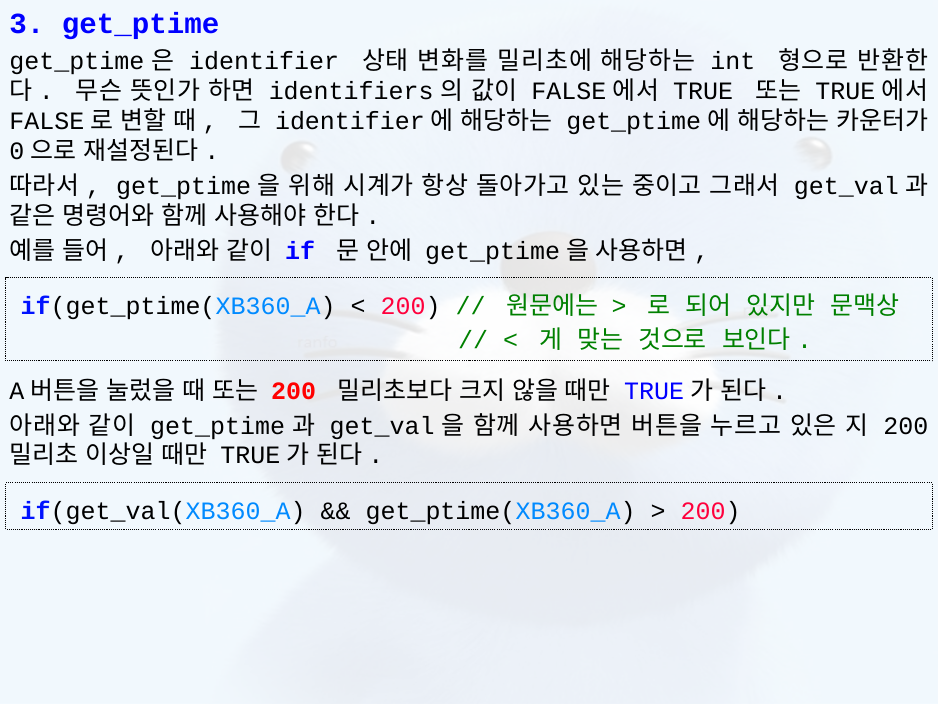

3. get_ptime
get_ptime은 identifier 상태 변화를 밀리초에 해당하는 int 형으로 반환한다. 무슨 뜻인가 하면 identifiers의 값이 FALSE에서 TRUE 또는 TRUE에서 FALSE로 변할 때, 그 identifier에 해당하는 get_ptime에 해당하는 카운터가 0으로 재설정된다.
따라서, get_ptime을 위해 시계가 항상 돌아가고 있는 중이고 그래서 get_val과 같은 명령어와 함께 사용해야 한다.
예를 들어, 아래와 같이 if 문 안에 get_ptime을 사용하면,

A버튼을 눌렀을 때 또는 200 밀리초보다 크지 않을 때만 TRUE가 된다.
아래와 같이 get_ptime과 get_val을 함께 사용하면 버튼을 누르고 있은 지 200 밀리초 이상일 때만 TRUE가 된다.

if(get_ptime(XB360_A) < 200) // 원문에는 > 로 되어 있지만 문맥상 // < 게 맞는 것으로 보인다.
if(get_val(XB360_A) && get_ptime(XB360_A) > 200)